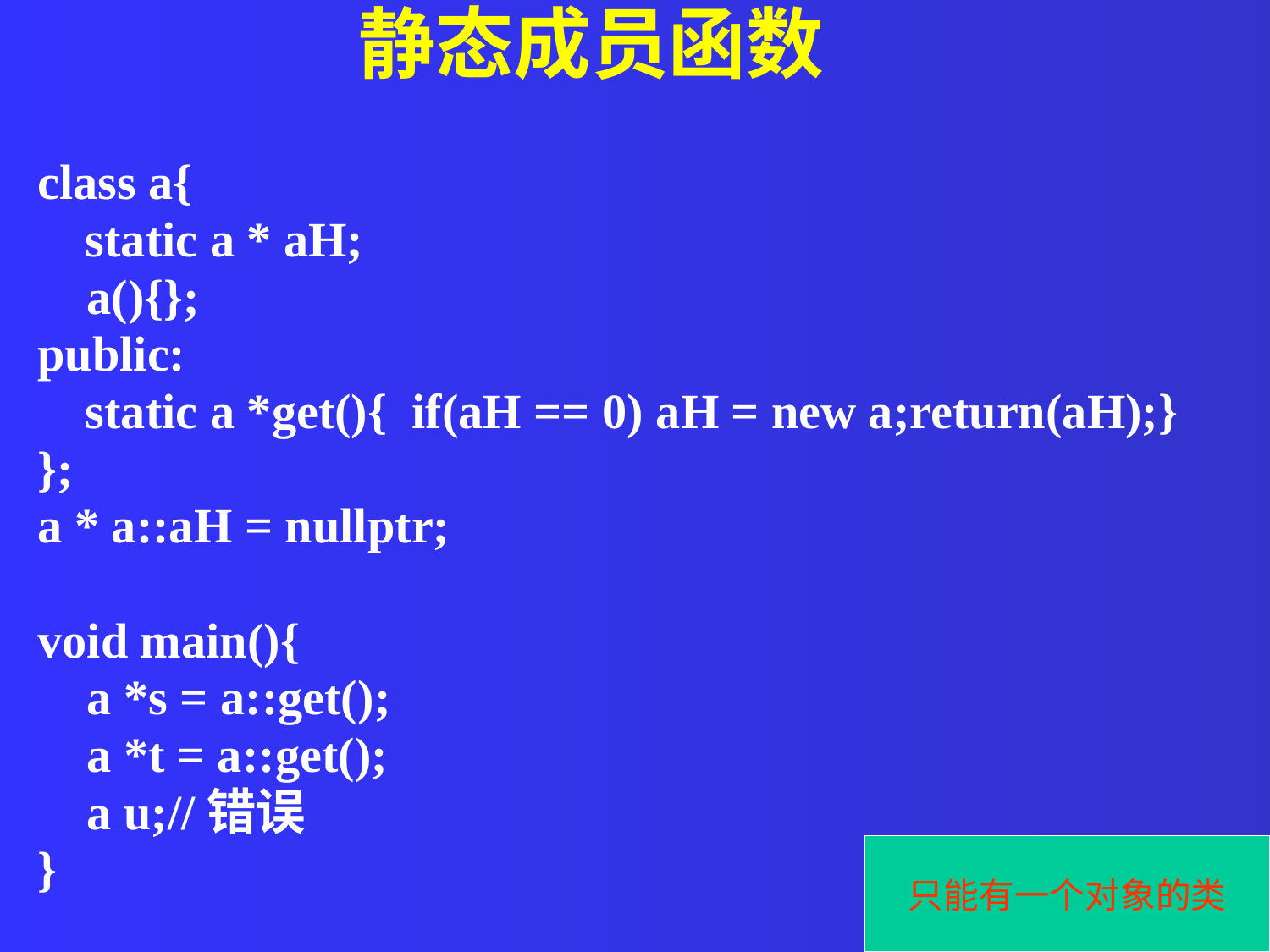

静态成员函数

class a{
	static a * aH;
    a(){};
public:
	static a *get(){  if(aH == 0) aH = new a;return(aH);}
};
a * a::aH = nullptr;

void main(){
    a *s = a::get();
    a *t = a::get();
    a u;//错误
}
只能有一个对象的类